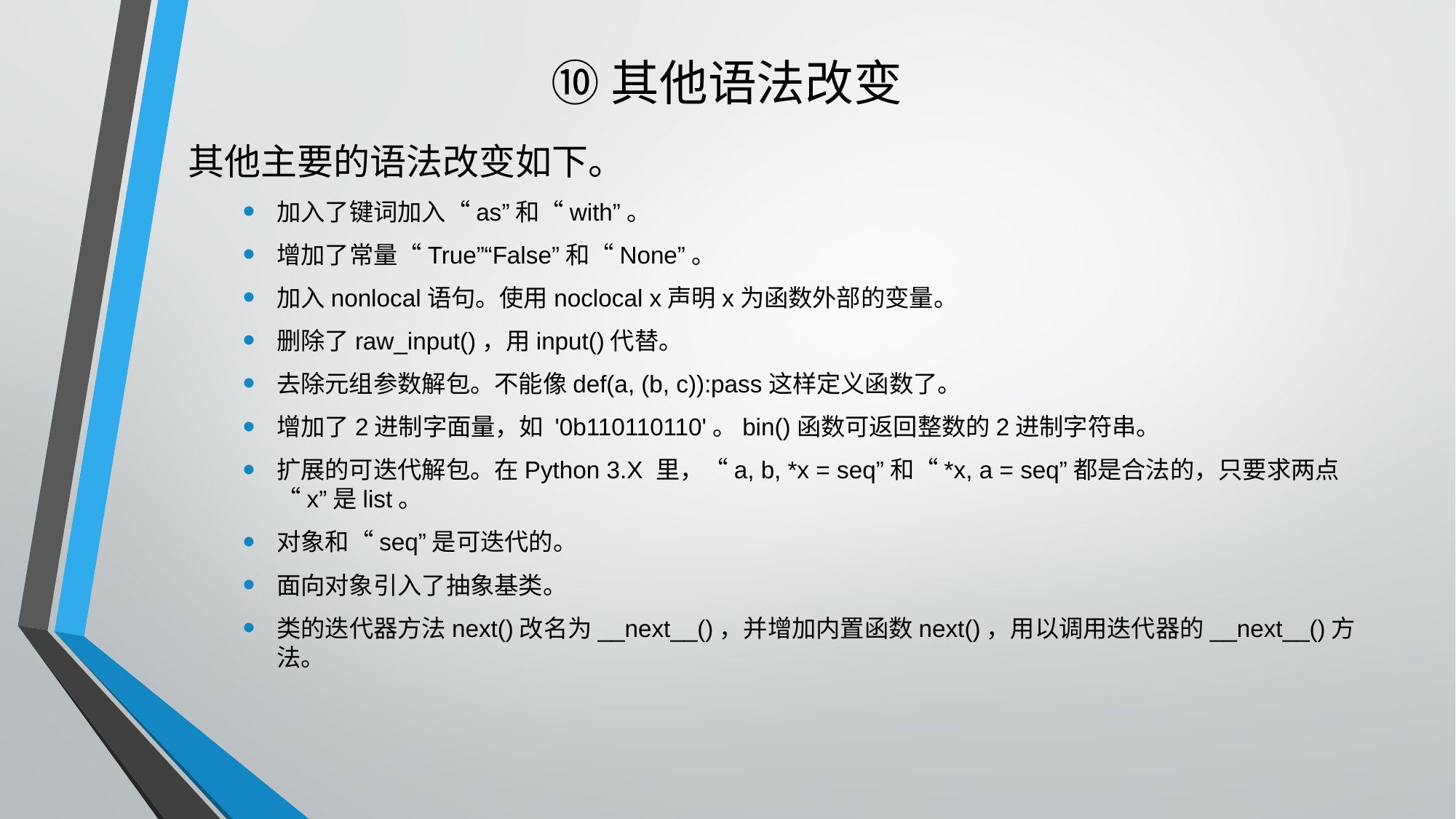

# ⑩其他语法改变
其他主要的语法改变如下。
加入了键词加入“as”和“with”。
增加了常量“True”“False”和“None”。
加入nonlocal语句。使用noclocal x声明x为函数外部的变量。
删除了raw_input()，用input()代替。
去除元组参数解包。不能像def(a, (b, c)):pass这样定义函数了。
增加了2进制字面量，如 '0b110110110'。bin()函数可返回整数的2进制字符串。
扩展的可迭代解包。在Python 3.X 里，“a, b, *x = seq”和“*x, a = seq”都是合法的，只要求两点“x”是list。
对象和“seq”是可迭代的。
面向对象引入了抽象基类。
类的迭代器方法next()改名为__next__()，并增加内置函数next()，用以调用迭代器的__next__()方法。